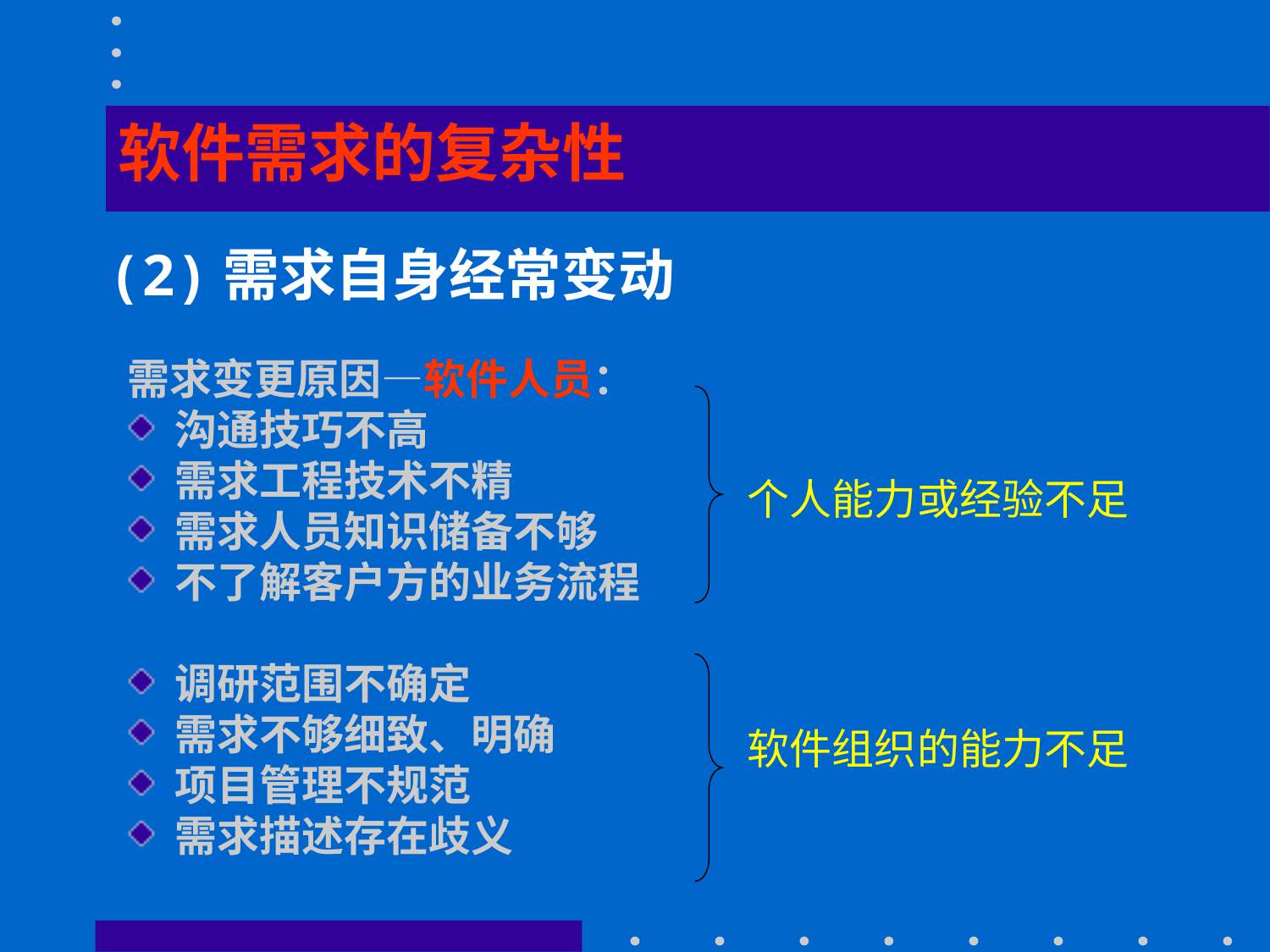

# 软件需求的复杂性
(2)需求自身经常变动
需求变更原因—软件人员：
沟通技巧不高
需求工程技术不精
需求人员知识储备不够
不了解客户方的业务流程

调研范围不确定
需求不够细致、明确
项目管理不规范
需求描述存在歧义

个人能力或经验不足

软件组织的能力不足